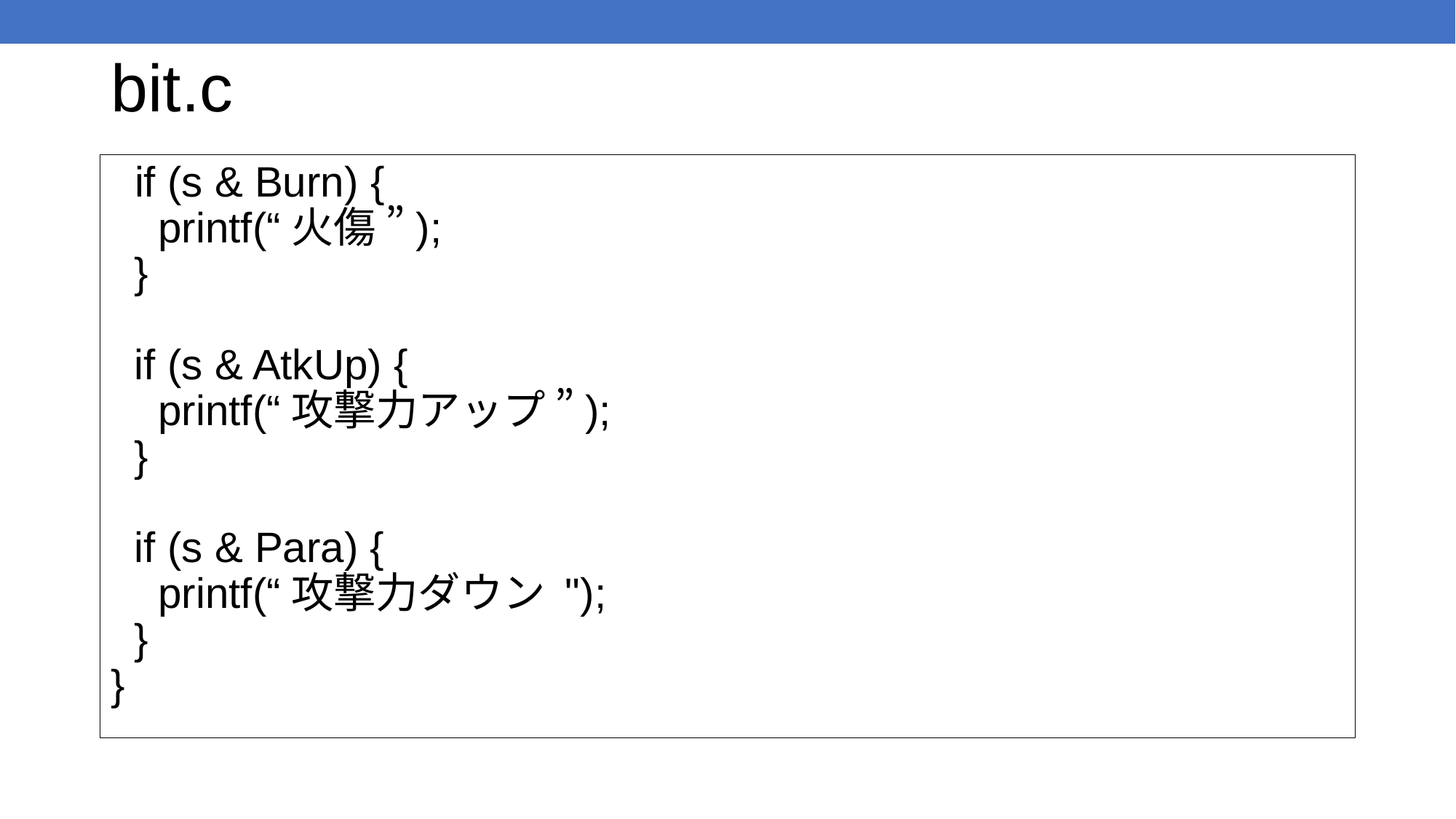

# bit.c
  if (s & Burn) {
    printf(“火傷 ”);
  }
  if (s & AtkUp) {
    printf(“攻撃力アップ ”);
  }
  if (s & Para) {
    printf(“攻撃力ダウン ");
  }
}